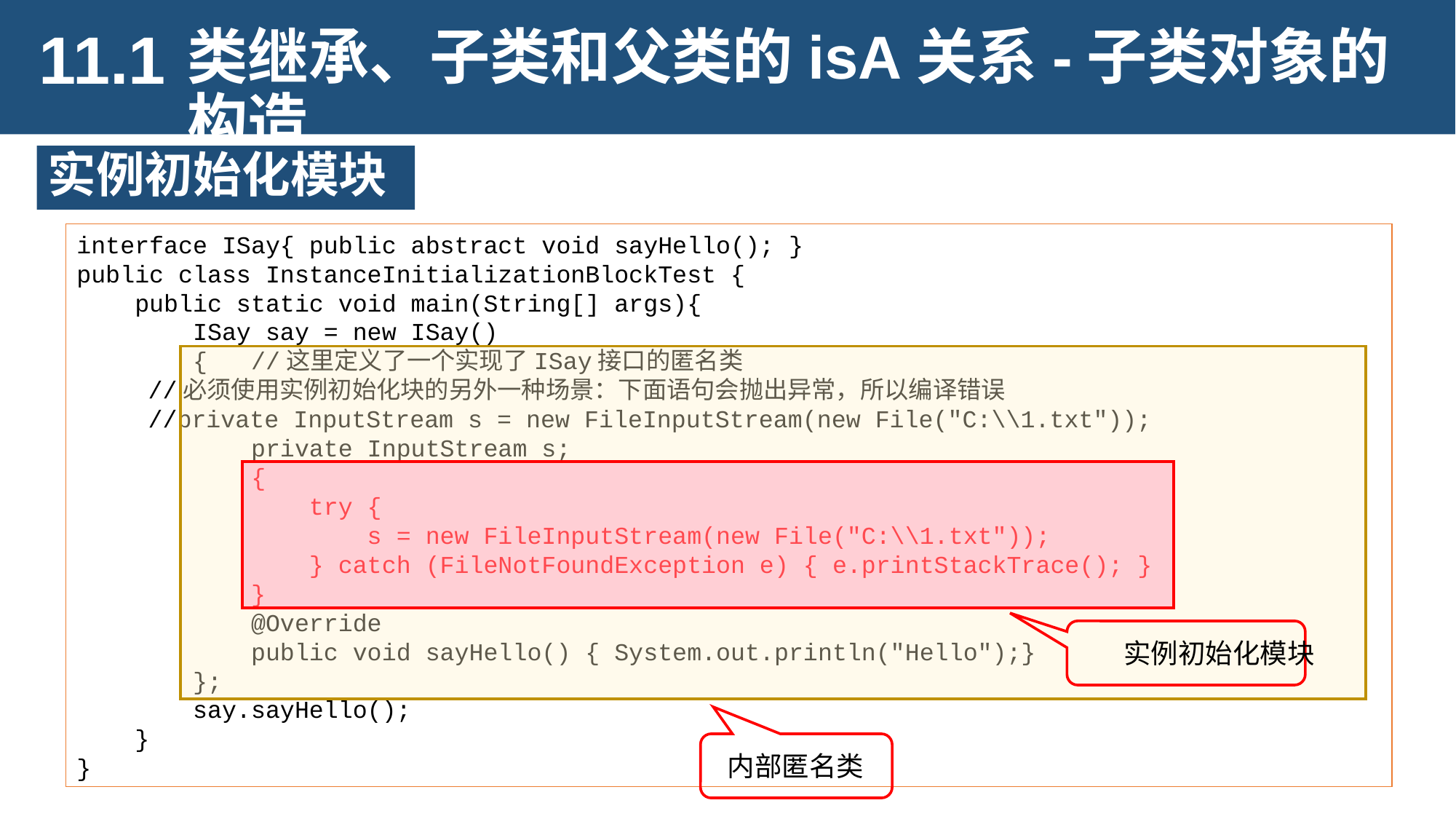

类继承、子类和父类的isA关系-子类对象的构造
11.1
实例初始化模块

interface ISay{ public abstract void sayHello(); }
public class InstanceInitializationBlockTest {
    public static void main(String[] args){
        ISay say = new ISay()
        {   //这里定义了一个实现了ISay接口的匿名类
            //必须使用实例初始化块的另外一种场景：下面语句会抛出异常，所以编译错误
            //private InputStream s = new FileInputStream(new File("C:\\1.txt"));
            private InputStream s;
            {
                try {
                    s = new FileInputStream(new File("C:\\1.txt"));
                } catch (FileNotFoundException e) { e.printStackTrace(); }
            }
            @Override
            public void sayHello() { System.out.println("Hello");}
        };
        say.sayHello();
    }
}

实例初始化模块

内部匿名类